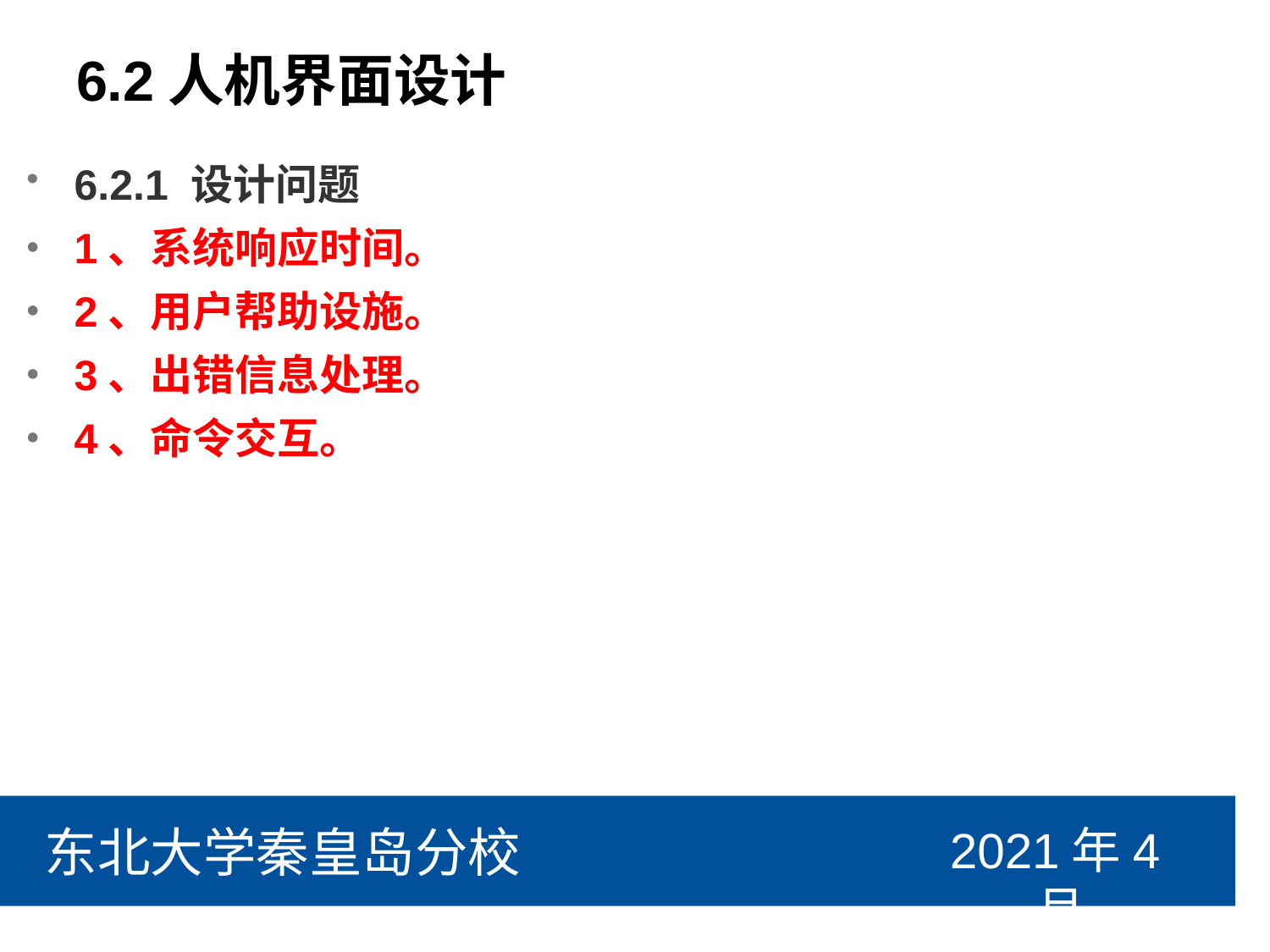

# 6.2人机界面设计
6.2.1 设计问题
1、系统响应时间。
2、用户帮助设施。
3、出错信息处理。
4、命令交互。